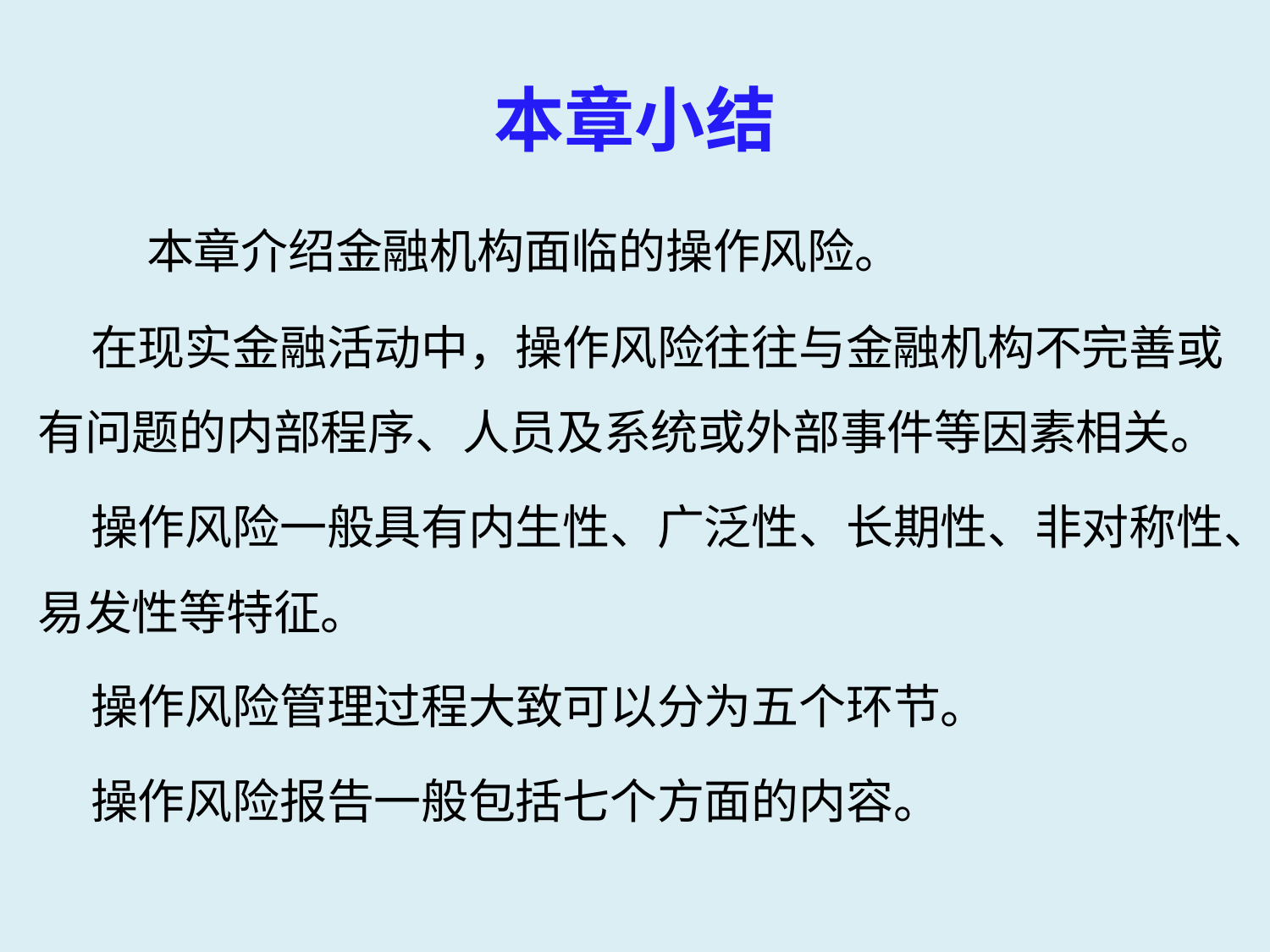

# 本章小结
        本章介绍金融机构面临的操作风险。
    在现实金融活动中，操作风险往往与金融机构不完善或有问题的内部程序、人员及系统或外部事件等因素相关。
    操作风险一般具有内生性、广泛性、长期性、非对称性、易发性等特征。
    操作风险管理过程大致可以分为五个环节。
    操作风险报告一般包括七个方面的内容。

28